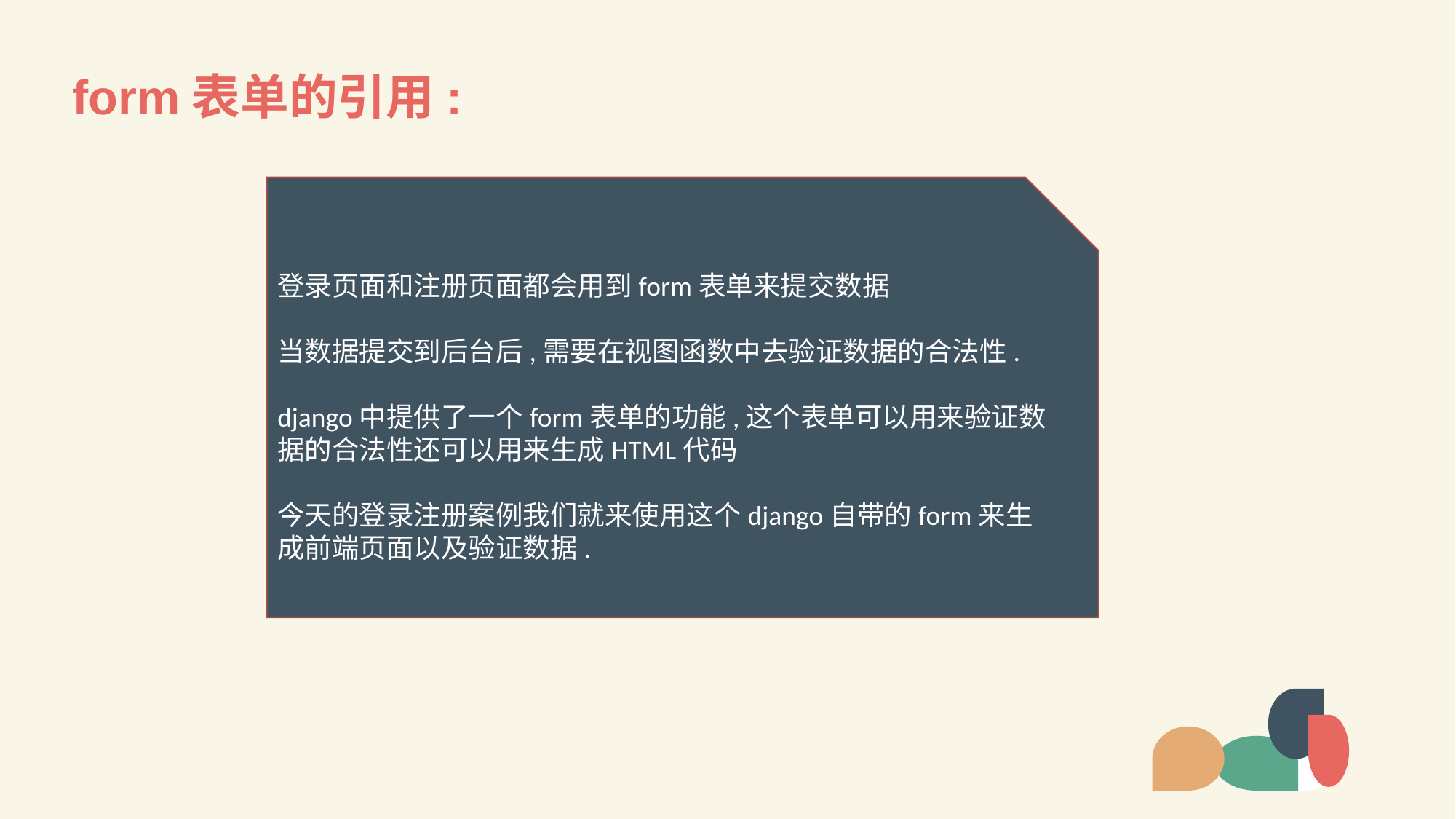

# form表单的引用:
登录页面和注册页面都会用到form表单来提交数据

当数据提交到后台后,需要在视图函数中去验证数据的合法性.

django中提供了一个form表单的功能,这个表单可以用来验证数据的合法性还可以用来生成HTML代码

今天的登录注册案例我们就来使用这个django自带的form来生成前端页面以及验证数据.

LOREM